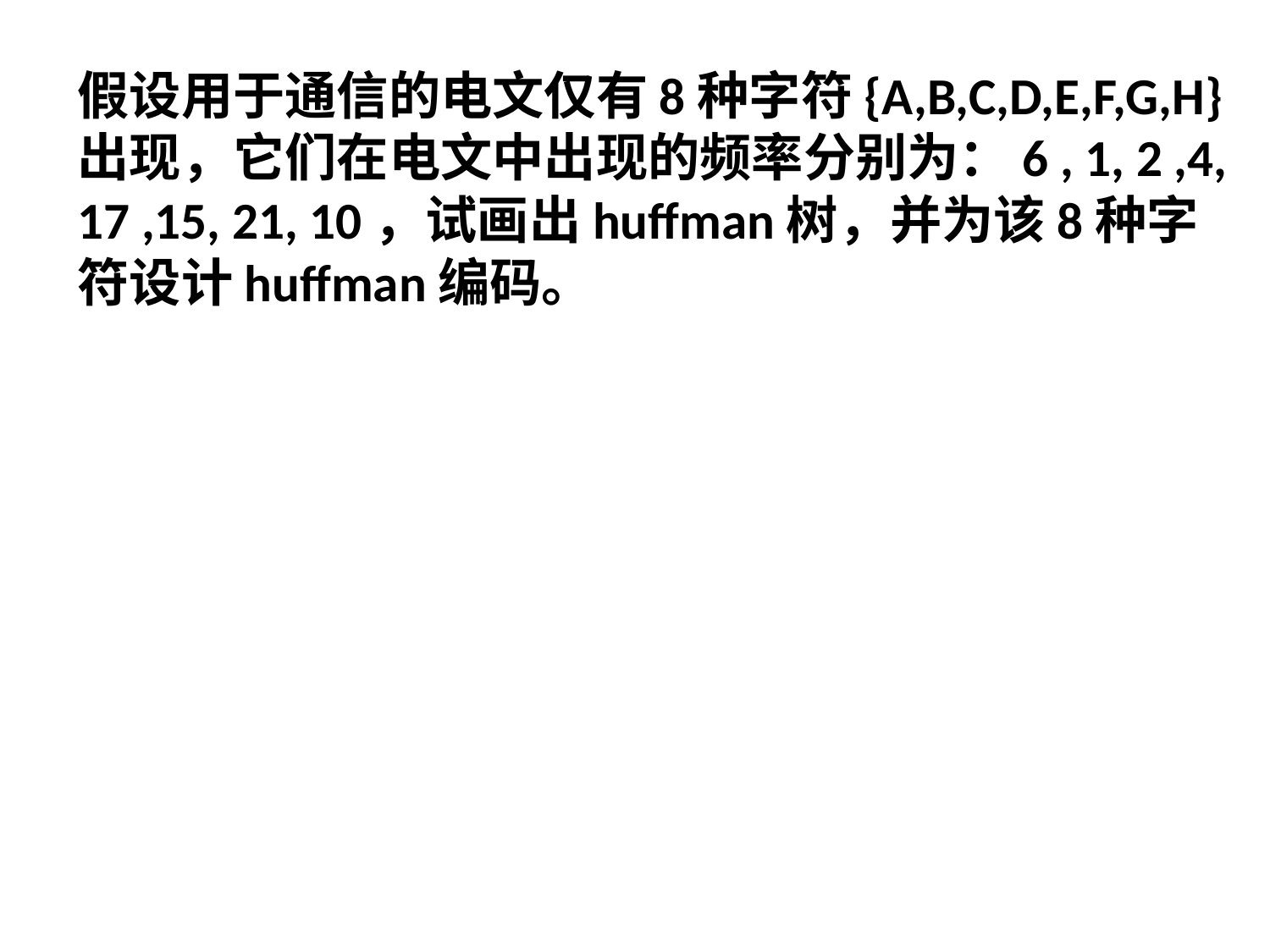

假设用于通信的电文仅有8种字符{A,B,C,D,E,F,G,H}出现，它们在电文中出现的频率分别为：6 , 1, 2 ,4, 17 ,15, 21, 10，试画出huffman树，并为该8种字符设计huffman编码。